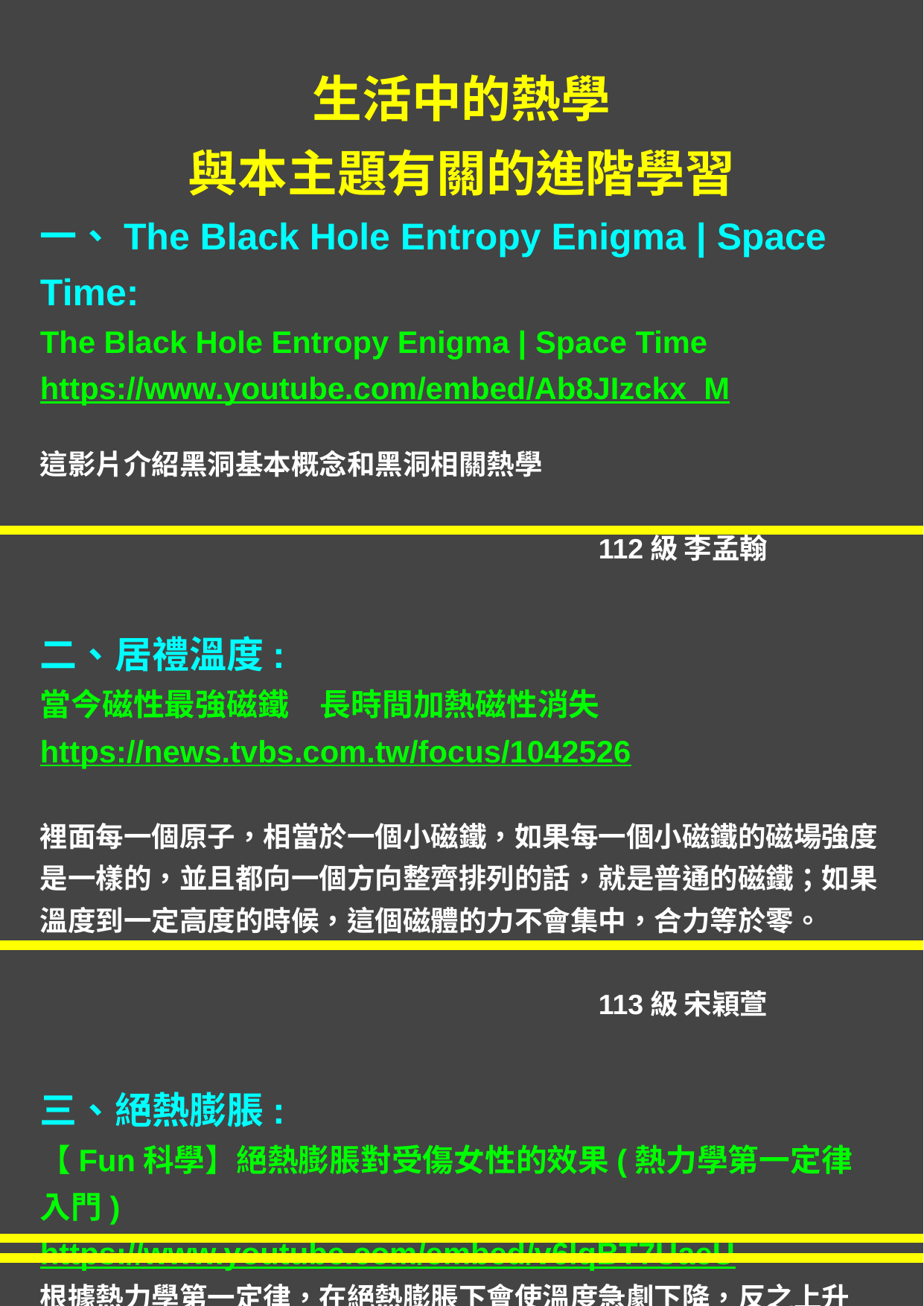

生活中的熱學
與本主題有關的進階學習
一、The Black Hole Entropy Enigma | Space Time:
The Black Hole Entropy Enigma | Space Time
https://www.youtube.com/embed/Ab8JIzckx_M

這影片介紹黑洞基本概念和黑洞相關熱學
												112級 李孟翰

二、居禮溫度:
當今磁性最強磁鐵　長時間加熱磁性消失
https://news.tvbs.com.tw/focus/1042526

裡面每一個原子，相當於一個小磁鐵，如果每一個小磁鐵的磁場強度是一樣的，並且都向一個方向整齊排列的話，就是普通的磁鐵；如果溫度到一定高度的時候，這個磁體的力不會集中，合力等於零。
												113級 宋穎萱

三、絕熱膨脹:
【Fun科學】絕熱膨脹對受傷女性的效果(熱力學第一定律入門)
https://www.youtube.com/embed/v6lqBT7UaeU
根據熱力學第一定律，在絕熱膨脹下會使溫度急劇下降，反之上升
												112級 陳建錩